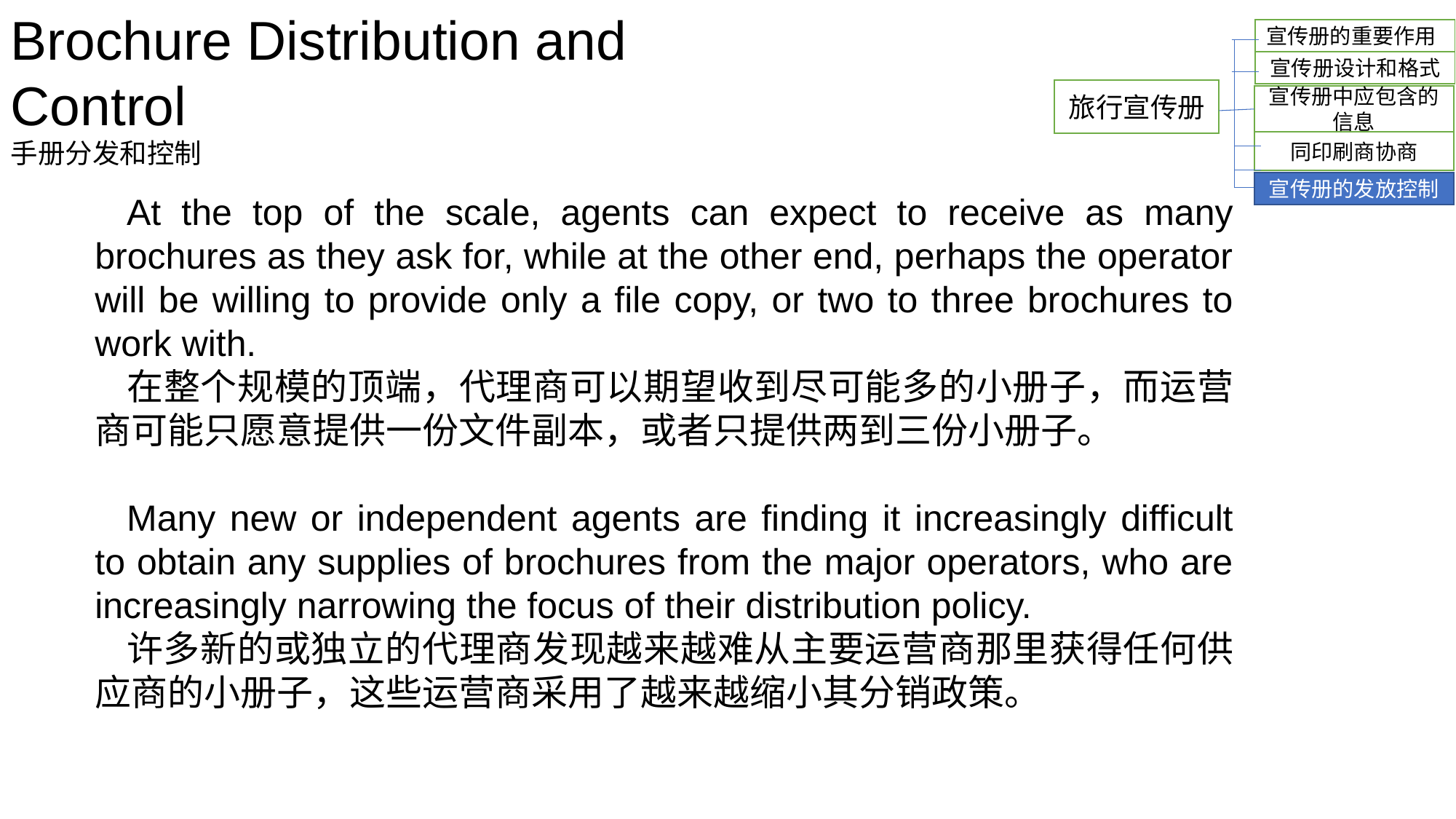

Brochure Distribution and Control
手册分发和控制
宣传册的重要作用
宣传册设计和格式
旅行宣传册
宣传册中应包含的信息
同印刷商协商
宣传册的发放控制
At the top of the scale, agents can expect to receive as many brochures as they ask for, while at the other end, perhaps the operator will be willing to provide only a file copy, or two to three brochures to work with.
在整个规模的顶端，代理商可以期望收到尽可能多的小册子，而运营商可能只愿意提供一份文件副本，或者只提供两到三份小册子。

Many new or independent agents are finding it increasingly difficult to obtain any supplies of brochures from the major operators, who are increasingly narrowing the focus of their distribution policy.
许多新的或独立的代理商发现越来越难从主要运营商那里获得任何供应商的小册子，这些运营商采用了越来越缩小其分销政策。